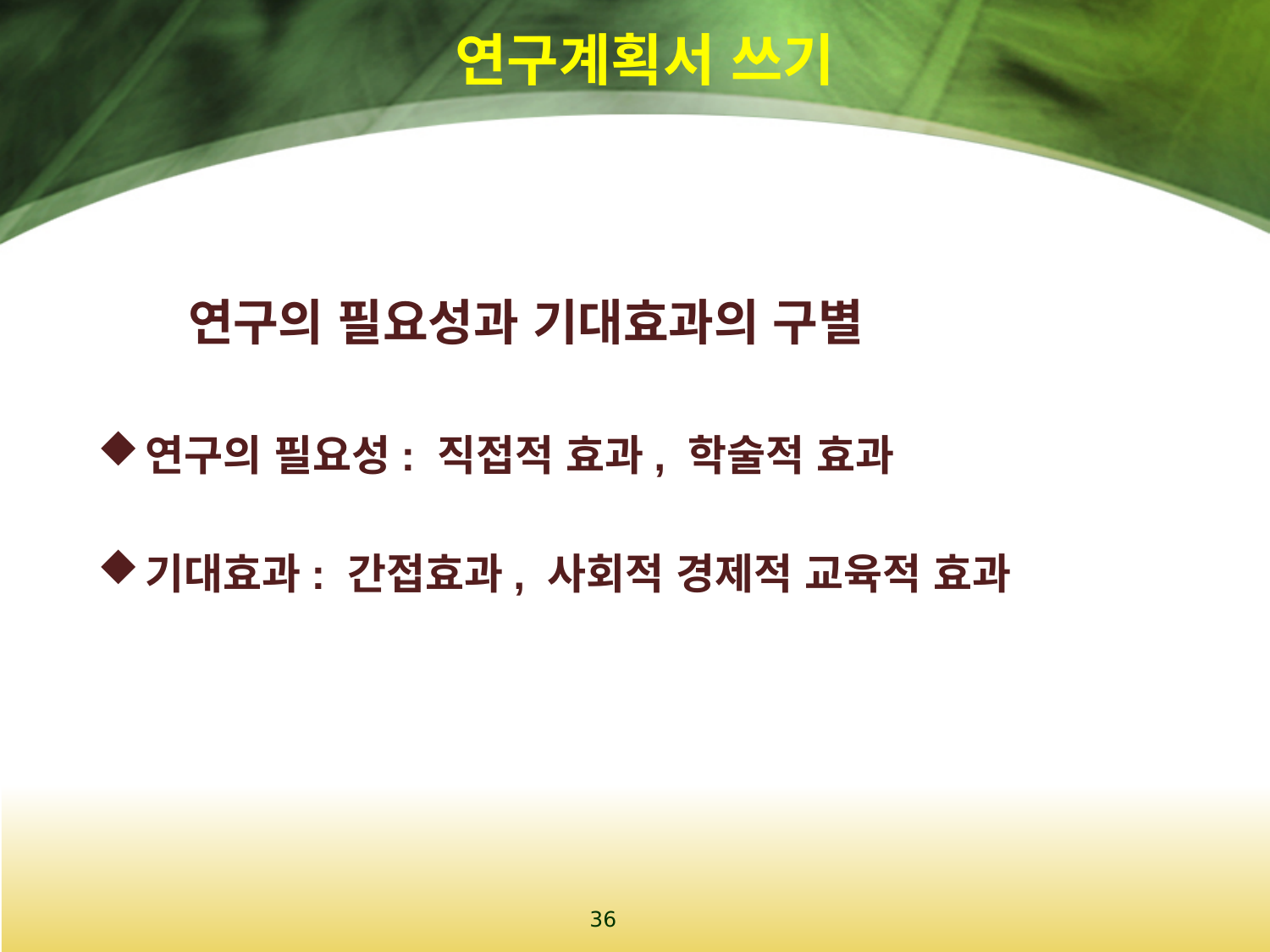

# 연구계획서 쓰기

       연구의 필요성과 기대효과의 구별

연구의 필요성: 직접적 효과, 학술적 효과

기대효과: 간접효과, 사회적 경제적 교육적 효과
36